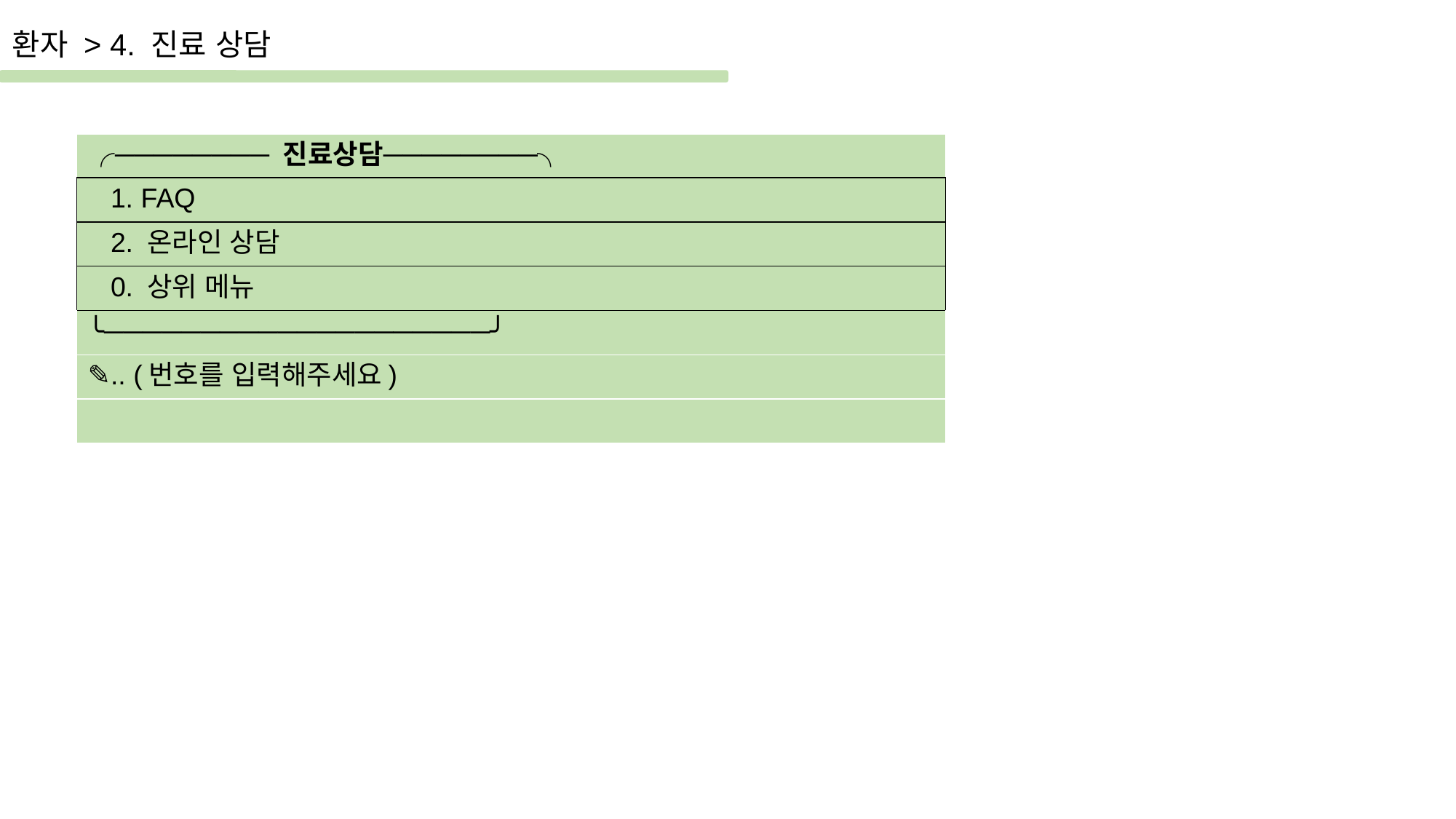

환자 > 4. 진료 상담

| ╭──────── 진료상담────────╮ |
| --- |
| 1. FAQ |
| 2. 온라인 상담 |
| 0. 상위 메뉴 |
| ╰────────────────────╯ |
| ✎.. (번호를 입력해주세요) |
|  |